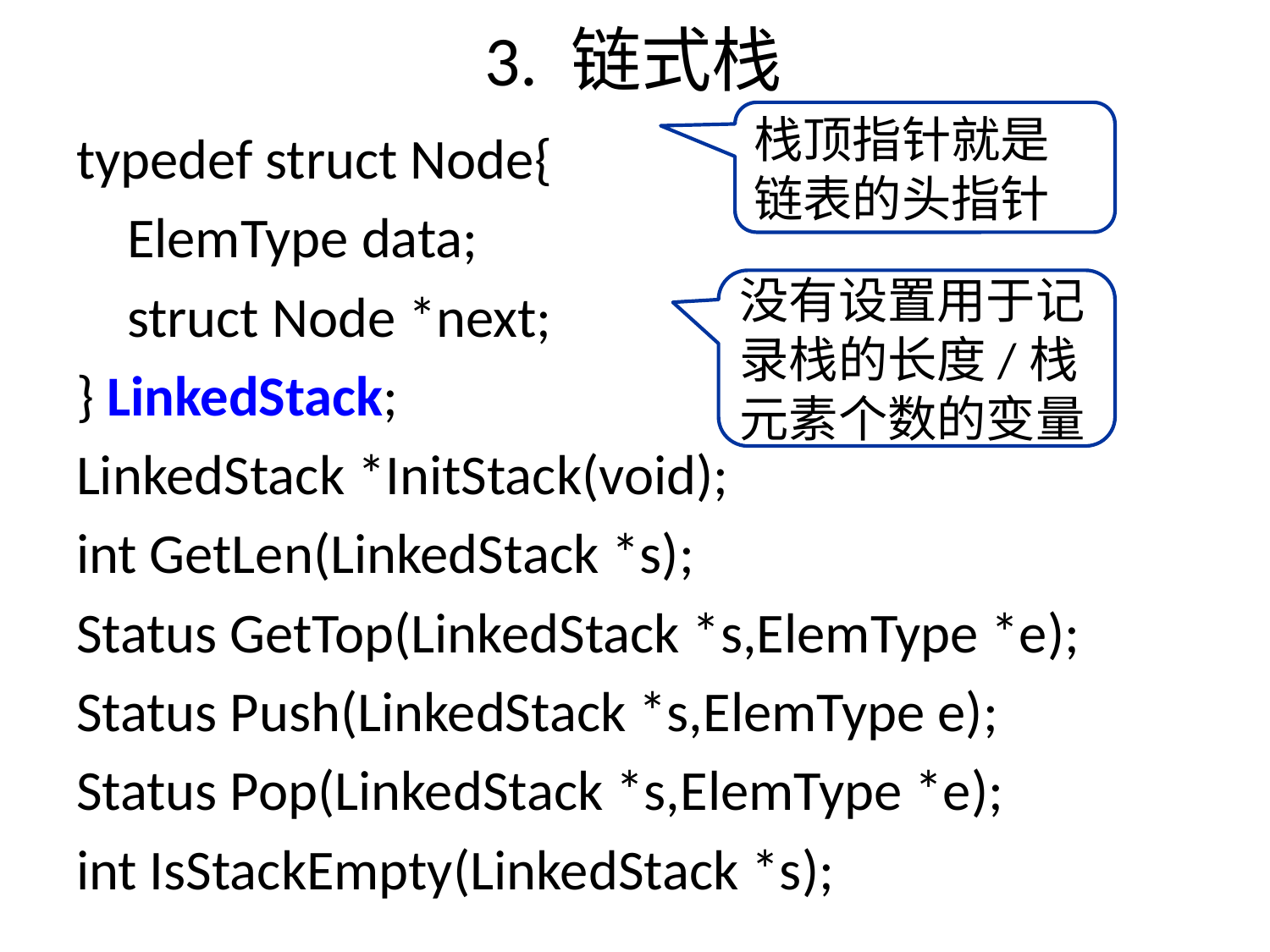

# 3. 链式栈
栈顶指针就是链表的头指针
typedef struct Node{
    ElemType data;
    struct Node *next;
} LinkedStack;
LinkedStack *InitStack(void);
int GetLen(LinkedStack *s);
Status GetTop(LinkedStack *s,ElemType *e);
Status Push(LinkedStack *s,ElemType e);
Status Pop(LinkedStack *s,ElemType *e);
int IsStackEmpty(LinkedStack *s);
没有设置用于记录栈的长度/栈元素个数的变量